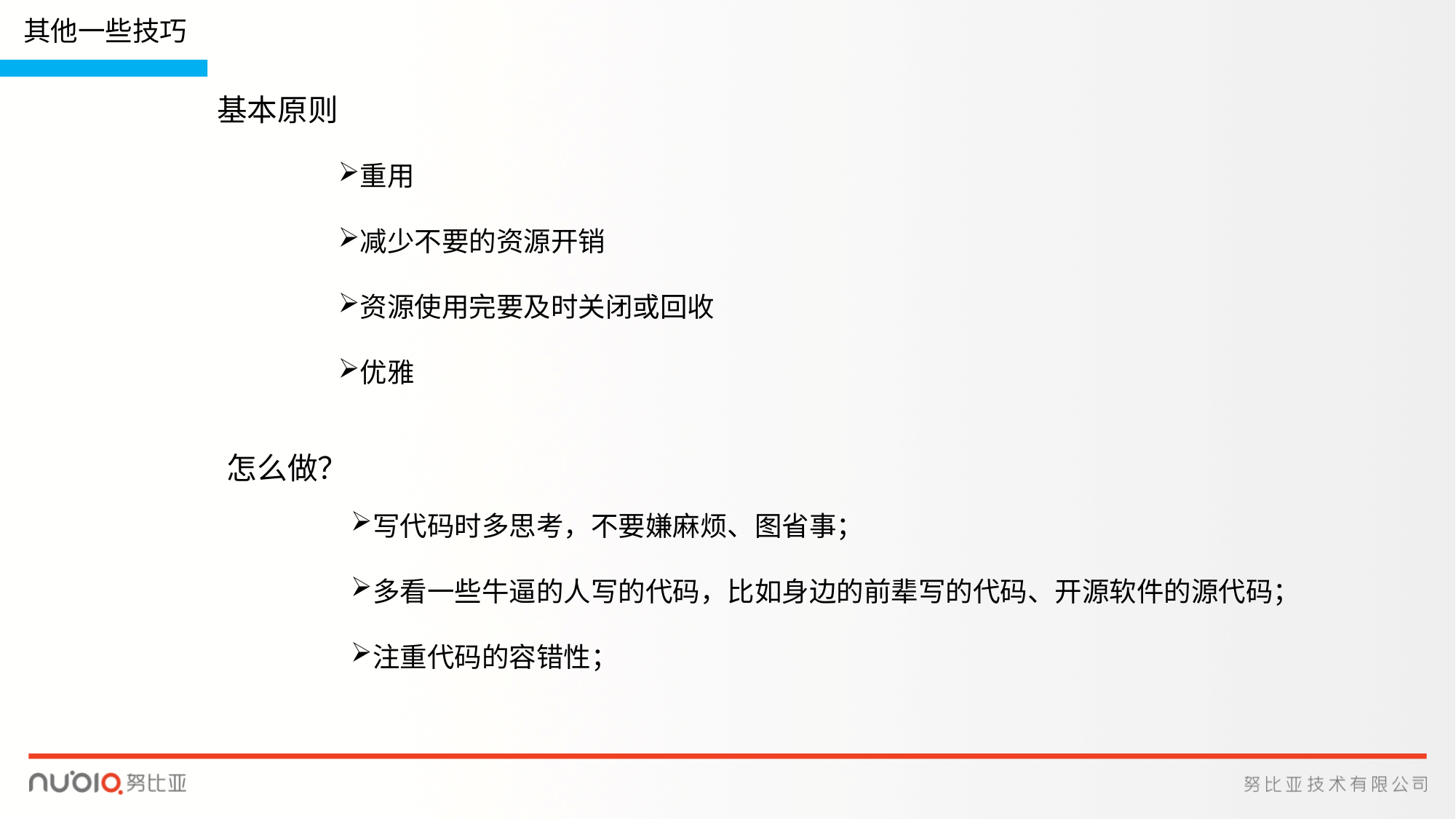

其他一些技巧

基本原则
重用

减少不要的资源开销

资源使用完要及时关闭或回收

优雅

怎么做？
写代码时多思考，不要嫌麻烦、图省事；

多看一些牛逼的人写的代码，比如身边的前辈写的代码、开源软件的源代码；

注重代码的容错性；